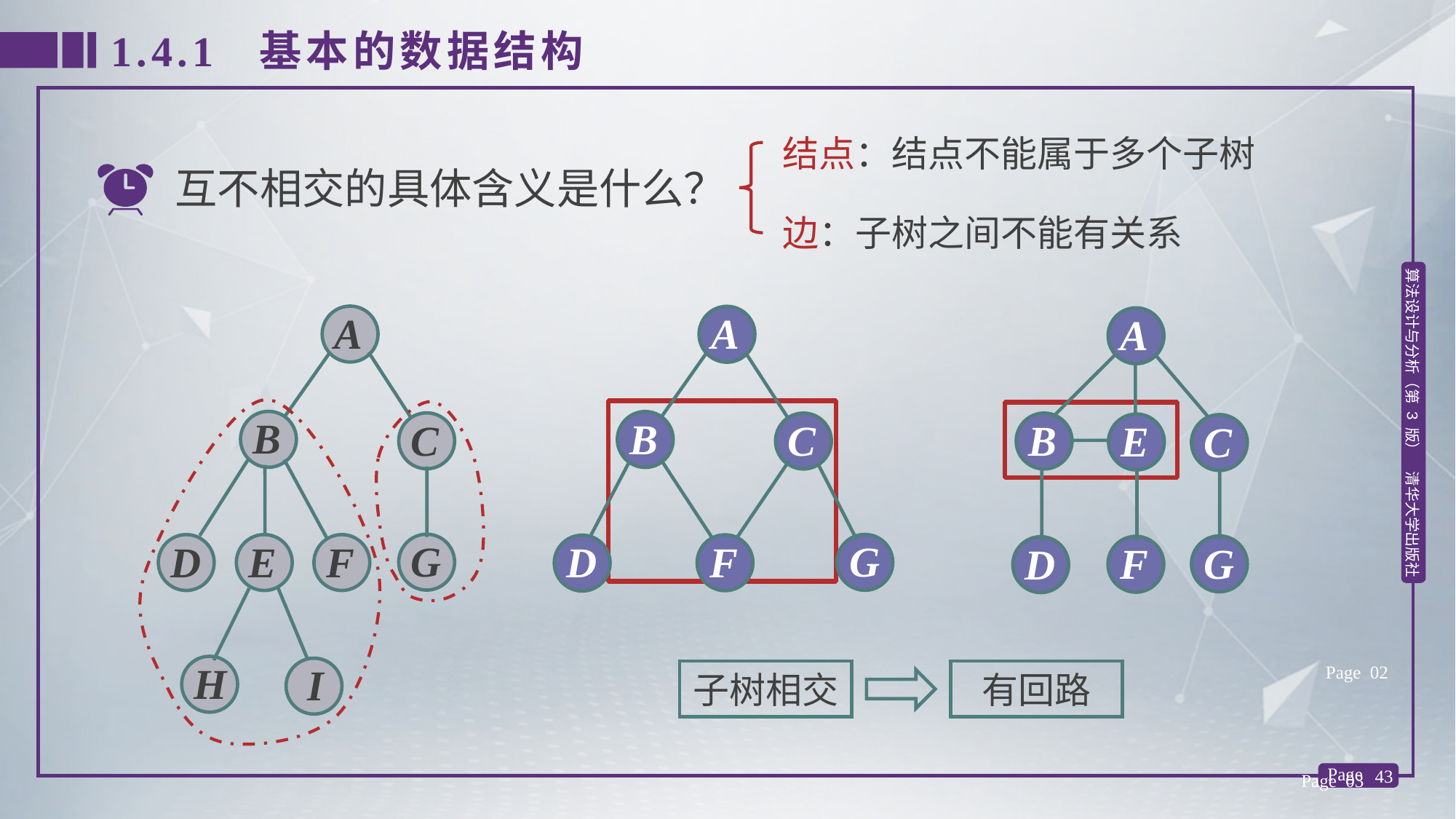

1.4.1  基本的数据结构
结点：结点不能属于多个子树

互不相交的具体含义是什么？

边：子树之间不能有关系
A

B
C

G
D
E
F

H
I
A

B
C

G
F
D
A

B
E
C

G
F
D

Page  02
子树相交
有回路

Page  03